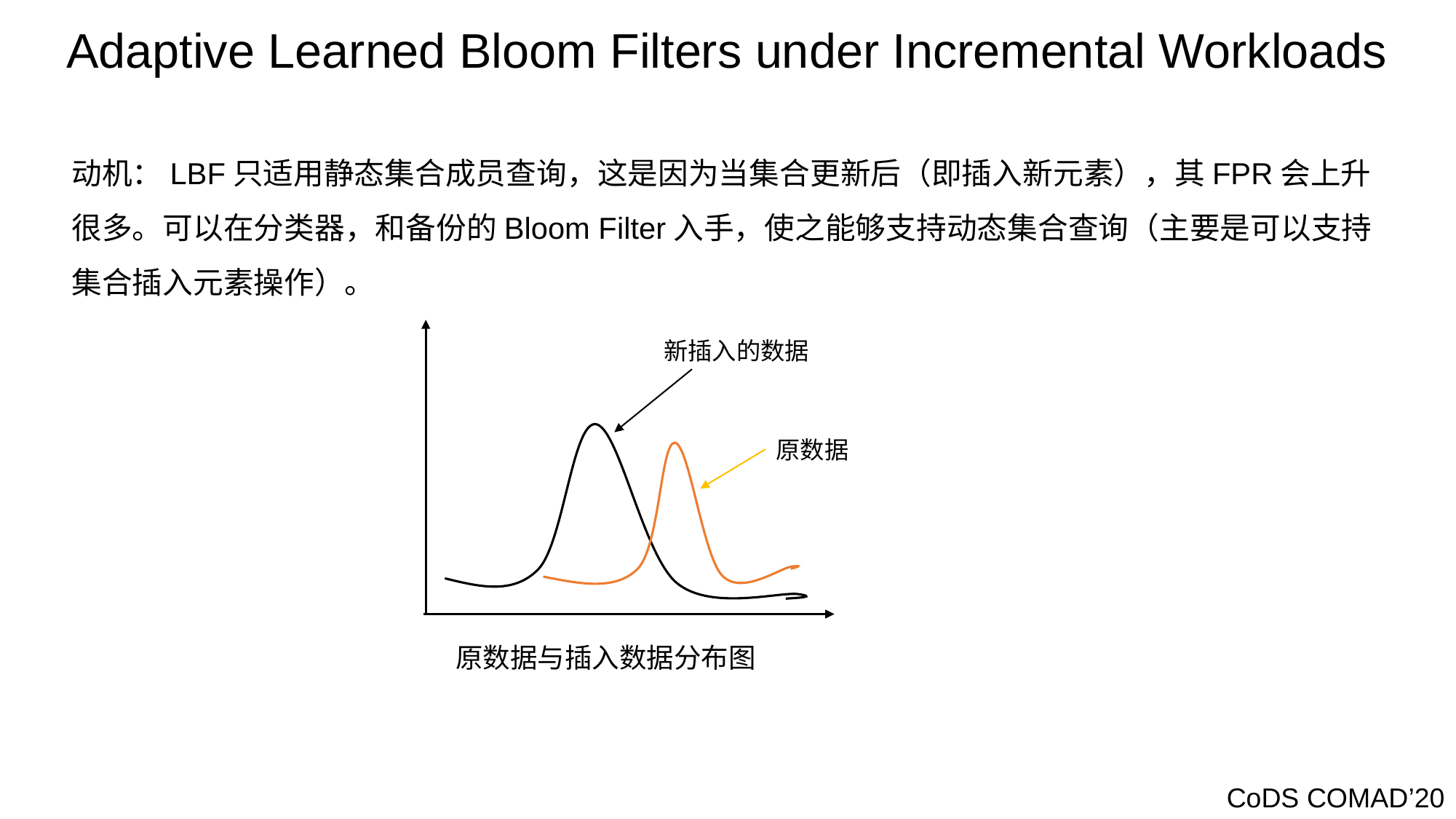

# Adaptive Learned Bloom Filters under Incremental Workloads
动机：LBF只适用静态集合成员查询，这是因为当集合更新后（即插入新元素），其FPR会上升很多。可以在分类器，和备份的Bloom Filter入手，使之能够支持动态集合查询（主要是可以支持集合插入元素操作）。
新插入的数据

原数据

原数据与插入数据分布图
CoDS COMAD’20